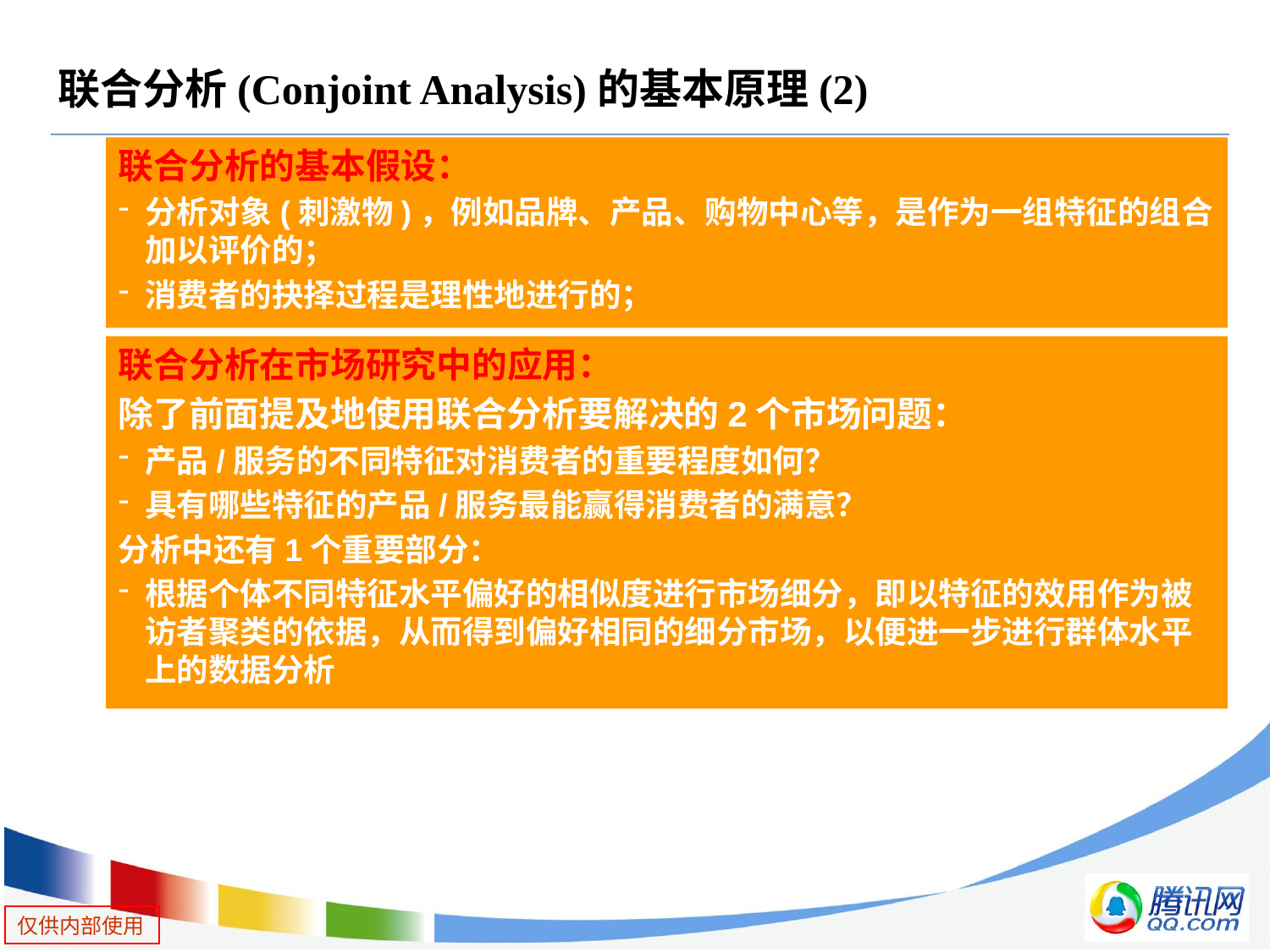

# 联合分析(Conjoint Analysis)的基本原理(2)
联合分析的基本假设：
分析对象(刺激物)，例如品牌、产品、购物中心等，是作为一组特征的组合加以评价的；
消费者的抉择过程是理性地进行的；
联合分析在市场研究中的应用：
除了前面提及地使用联合分析要解决的2个市场问题：
产品/服务的不同特征对消费者的重要程度如何？
具有哪些特征的产品/服务最能赢得消费者的满意？
分析中还有1个重要部分：
根据个体不同特征水平偏好的相似度进行市场细分，即以特征的效用作为被访者聚类的依据，从而得到偏好相同的细分市场，以便进一步进行群体水平上的数据分析